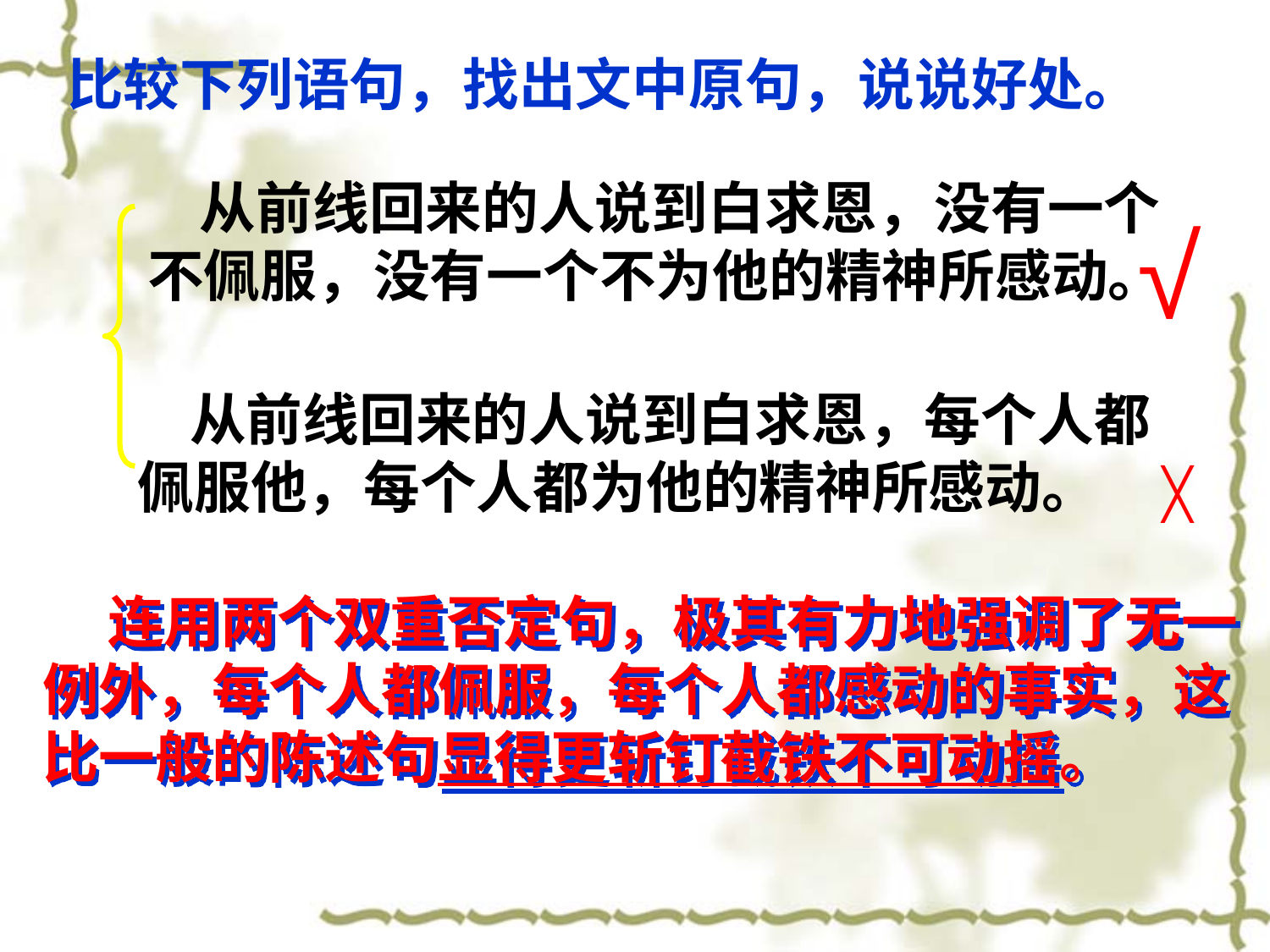

比较下列语句，找出文中原句，说说好处。
   从前线回来的人说到白求恩，没有一个不佩服，没有一个不为他的精神所感动。
√

   从前线回来的人说到白求恩，每个人都佩服他，每个人都为他的精神所感动。
╳
    连用两个双重否定句，极其有力地强调了无一例外，每个人都佩服，每个人都感动的事实，这比一般的陈述句显得更斩钉截铁不可动摇。